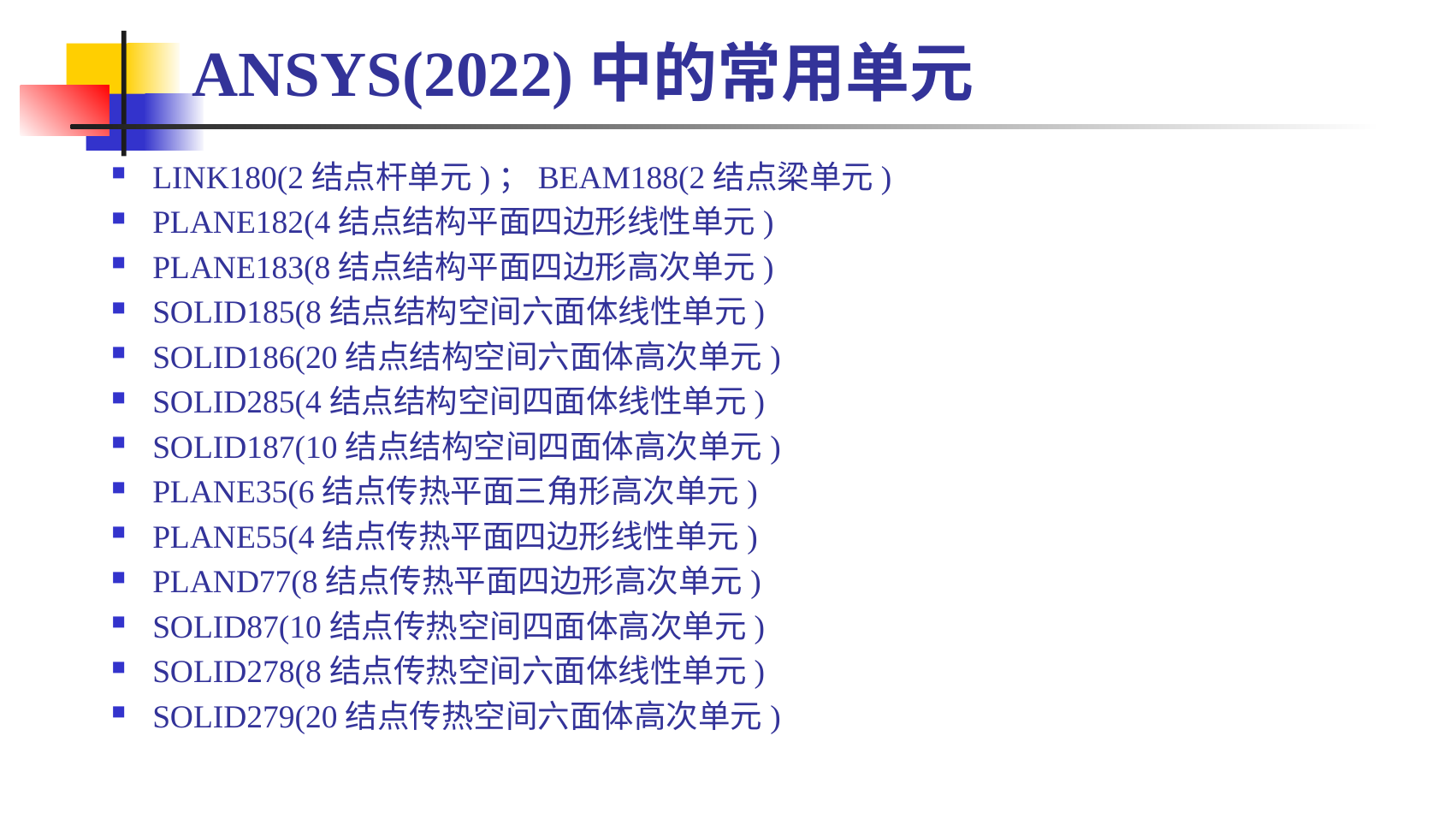

LINK180(2结点杆单元)；BEAM188(2结点梁单元)
PLANE182(4结点结构平面四边形线性单元)
PLANE183(8结点结构平面四边形高次单元)
SOLID185(8结点结构空间六面体线性单元)
SOLID186(20结点结构空间六面体高次单元)
SOLID285(4结点结构空间四面体线性单元)
SOLID187(10结点结构空间四面体高次单元)
PLANE35(6结点传热平面三角形高次单元)
PLANE55(4结点传热平面四边形线性单元)
PLAND77(8结点传热平面四边形高次单元)
SOLID87(10结点传热空间四面体高次单元)
SOLID278(8结点传热空间六面体线性单元)
SOLID279(20结点传热空间六面体高次单元)

ANSYS(2022)中的常用单元